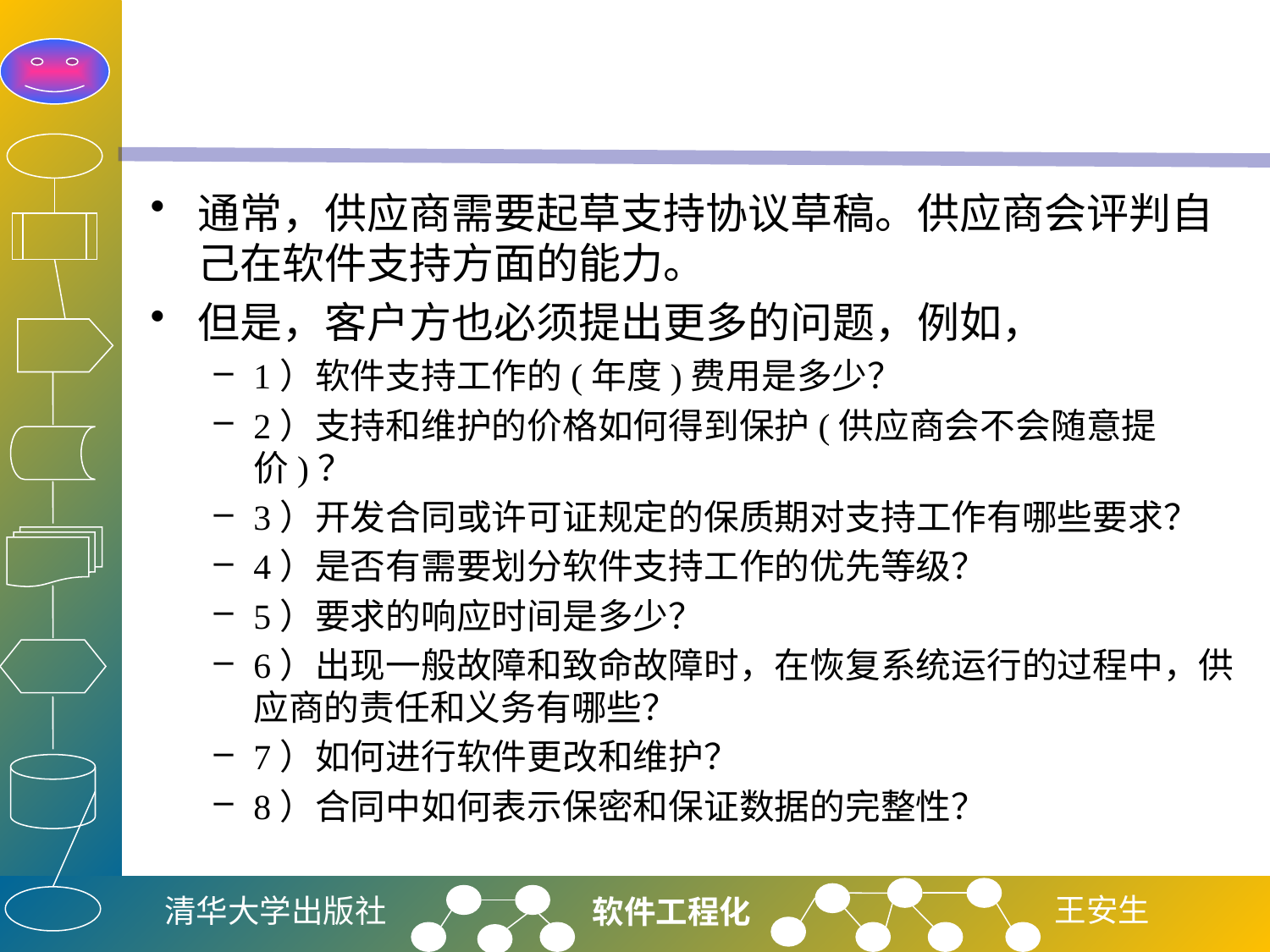

#
通常，供应商需要起草支持协议草稿。供应商会评判自己在软件支持方面的能力。
但是，客户方也必须提出更多的问题，例如，
1）软件支持工作的(年度)费用是多少？
2）支持和维护的价格如何得到保护(供应商会不会随意提价)？
3）开发合同或许可证规定的保质期对支持工作有哪些要求？
4）是否有需要划分软件支持工作的优先等级？
5）要求的响应时间是多少？
6）出现一般故障和致命故障时，在恢复系统运行的过程中，供应商的责任和义务有哪些？
7）如何进行软件更改和维护？
8）合同中如何表示保密和保证数据的完整性？